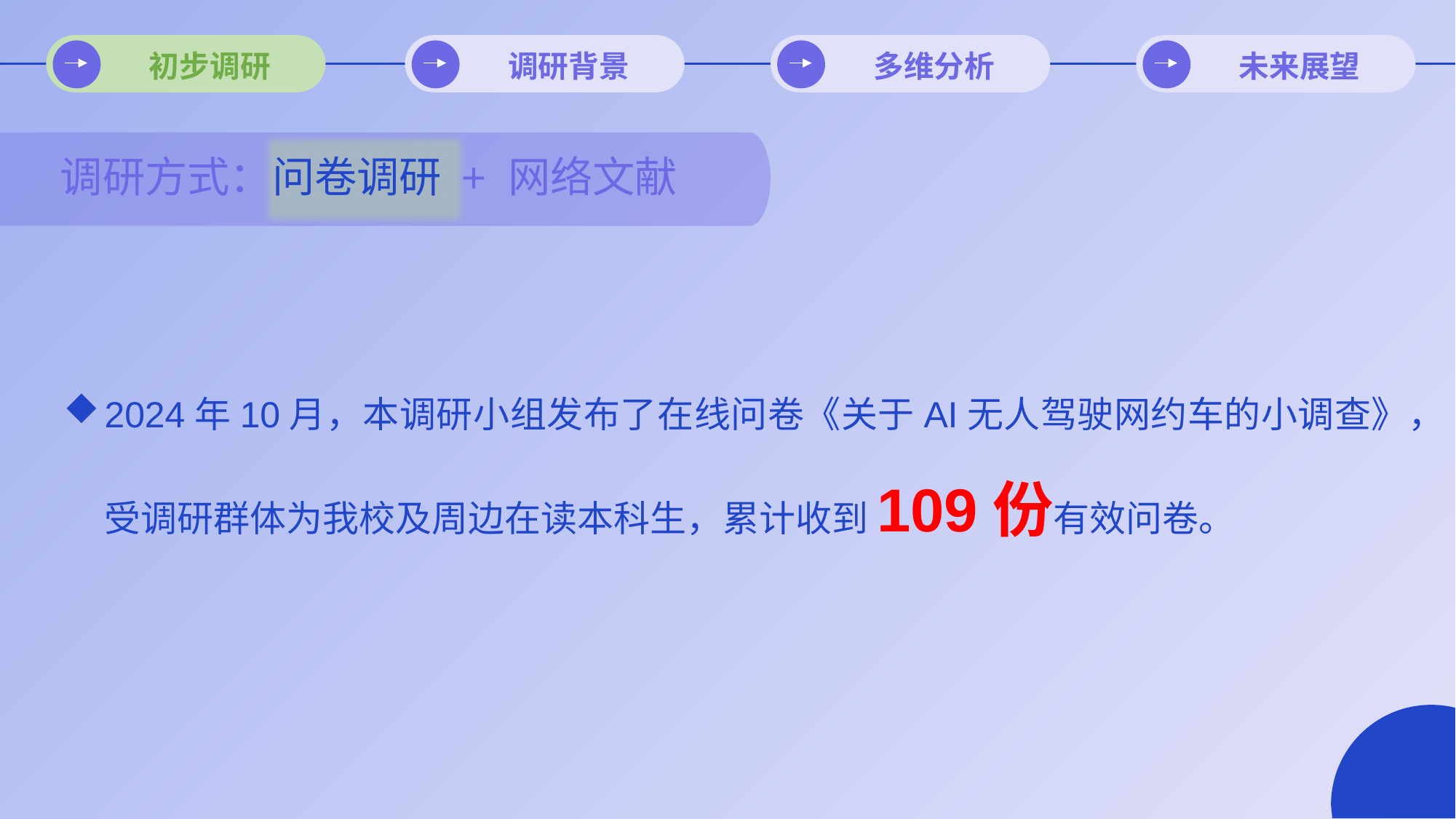

初步调研

调研背景

多维分析

未来展望

调研方式：问卷调研 + 网络文献
2024年10月，本调研小组发布了在线问卷《关于AI无人驾驶网约车的小调查》，受调研群体为我校及周边在读本科生，累计收到109份有效问卷。